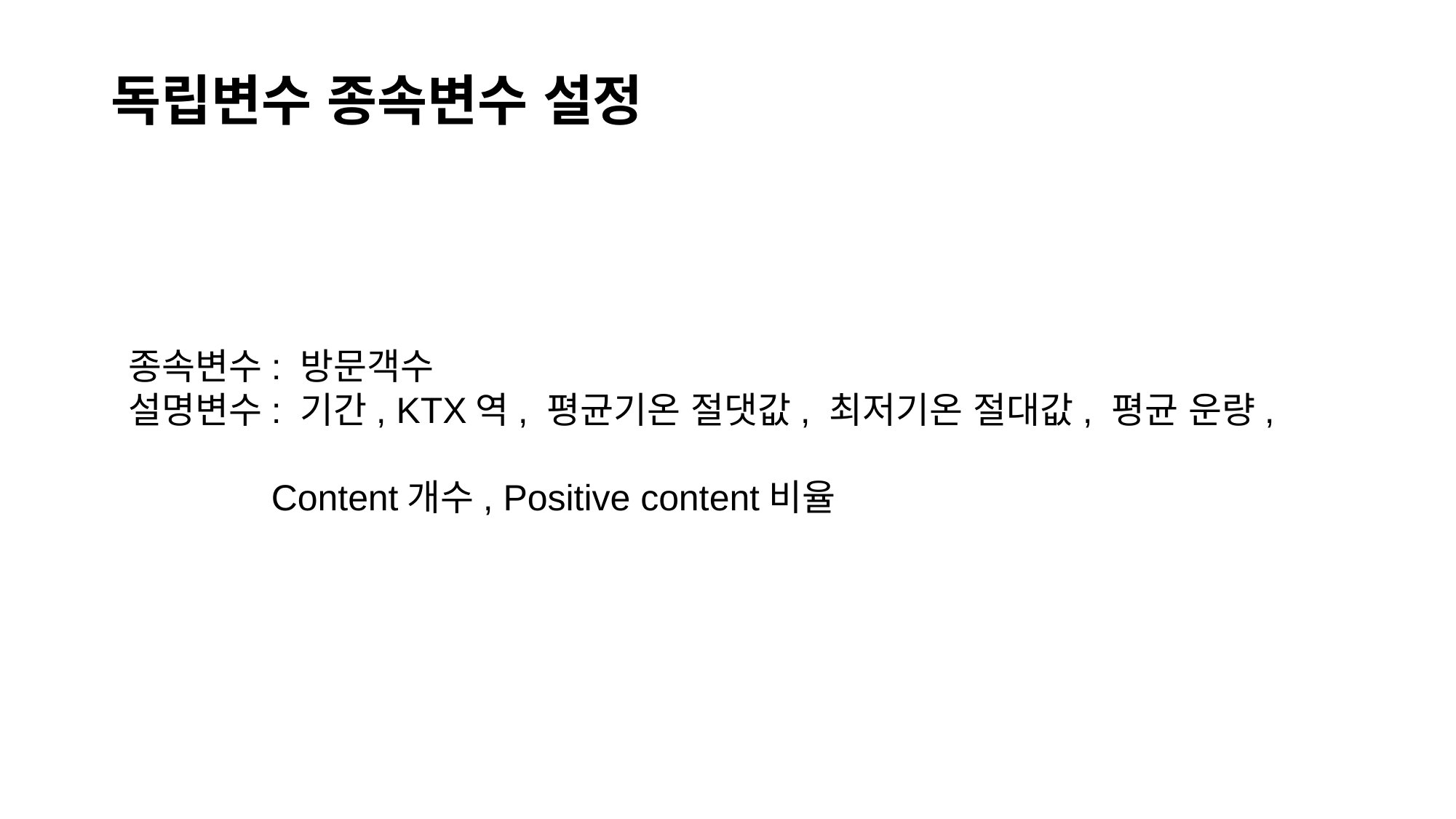

# 독립변수 종속변수 설정
종속변수: 방문객수
설명변수: 기간, KTX역, 평균기온 절댓값, 최저기온 절대값, 평균 운량,
              Content개수, Positive content비율